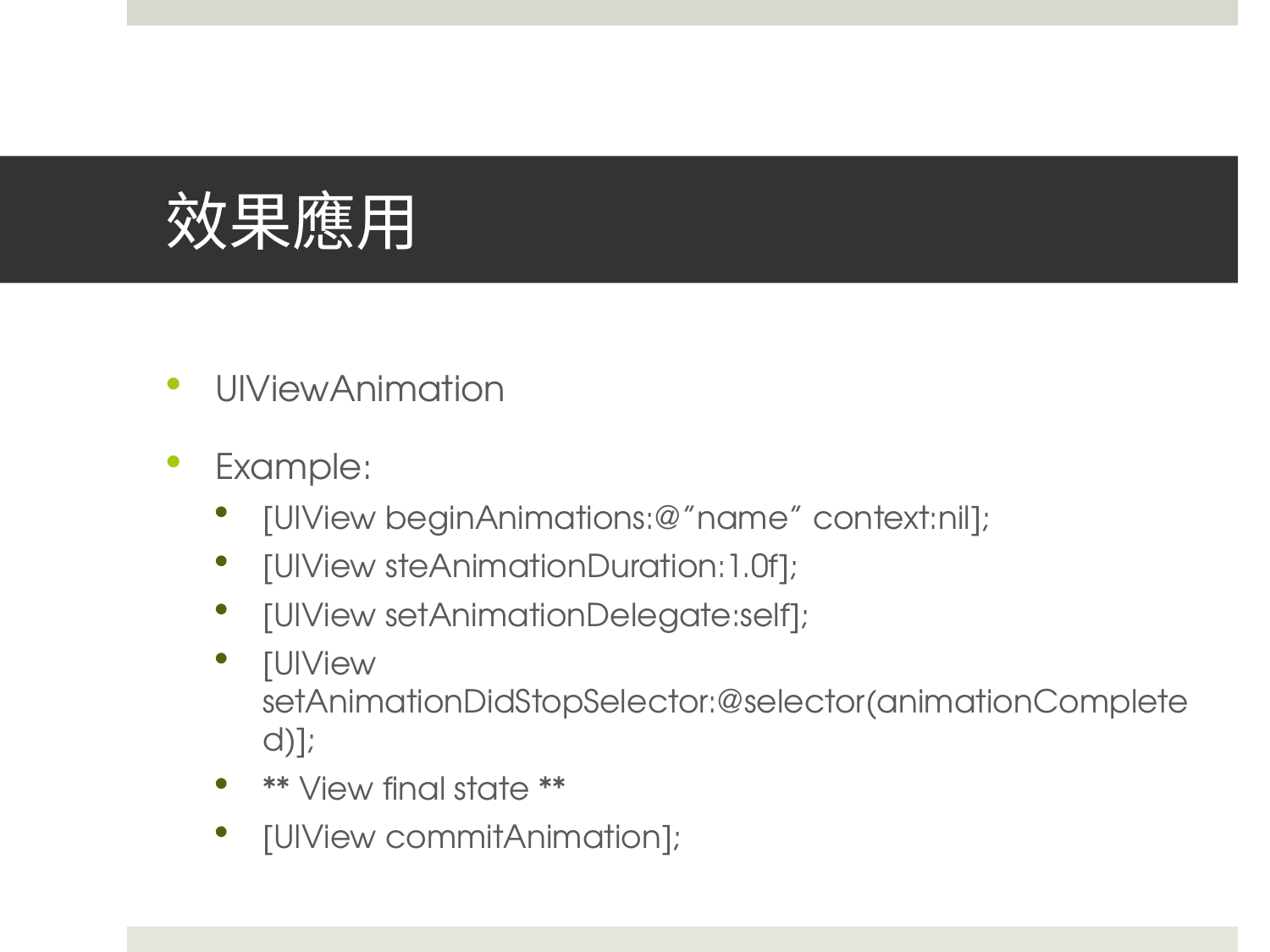

# 效果應用
UIViewAnimation
Example:
[UIView beginAnimations:@”name” context:nil];
[UIView steAnimationDuration:1.0f];
[UIView setAnimationDelegate:self];
[UIView setAnimationDidStopSelector:@selector(animationCompleted)];
** View final state **
[UIView commitAnimation];